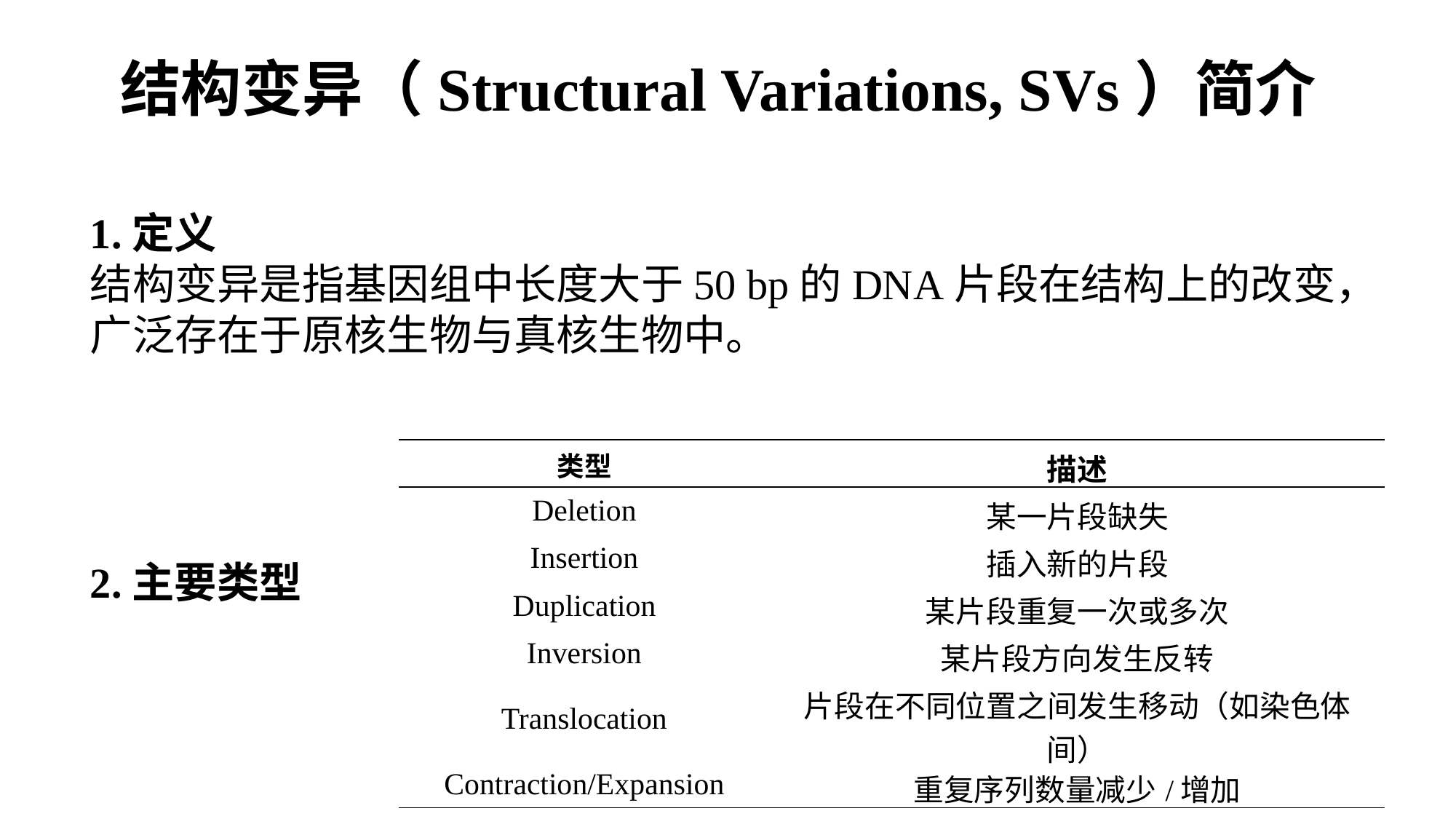

结构变异（Structural Variations, SVs）简介
1.定义
结构变异是指基因组中长度大于50 bp的DNA片段在结构上的改变，广泛存在于原核生物与真核生物中。
| 类型 | 描述 |
| --- | --- |
| Deletion | 某一片段缺失 |
| Insertion | 插入新的片段 |
| Duplication | 某片段重复一次或多次 |
| Inversion | 某片段方向发生反转 |
| Translocation | 片段在不同位置之间发生移动（如染色体间） |
| Contraction/Expansion | 重复序列数量减少/增加 |
2.主要类型